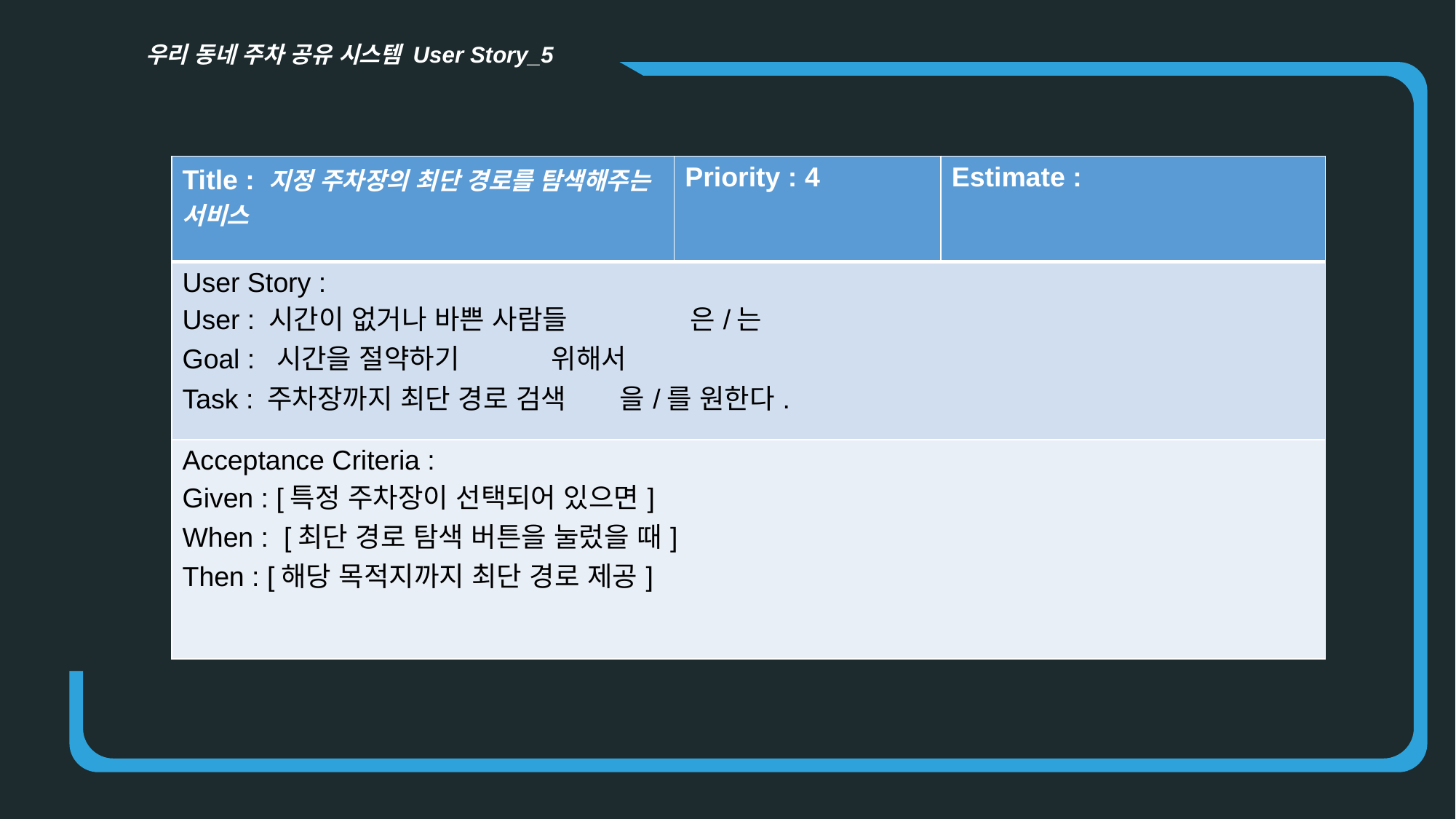

우리 동네 주차 공유 시스템 User Story_5

| Title : 지정 주차장의 최단 경로를 탐색해주는 서비스 | Priority : 4 | Estimate : |
| --- | --- | --- |
| User Story : User : 시간이 없거나 바쁜 사람들 은/는 Goal : 시간을 절약하기 위해서 Task : 주차장까지 최단 경로 검색 을/를 원한다. |  |  |
| Acceptance Criteria : Given : [특정 주차장이 선택되어 있으면] When : [최단 경로 탐색 버튼을 눌렀을 때] Then : [해당 목적지까지 최단 경로 제공] |  |  |